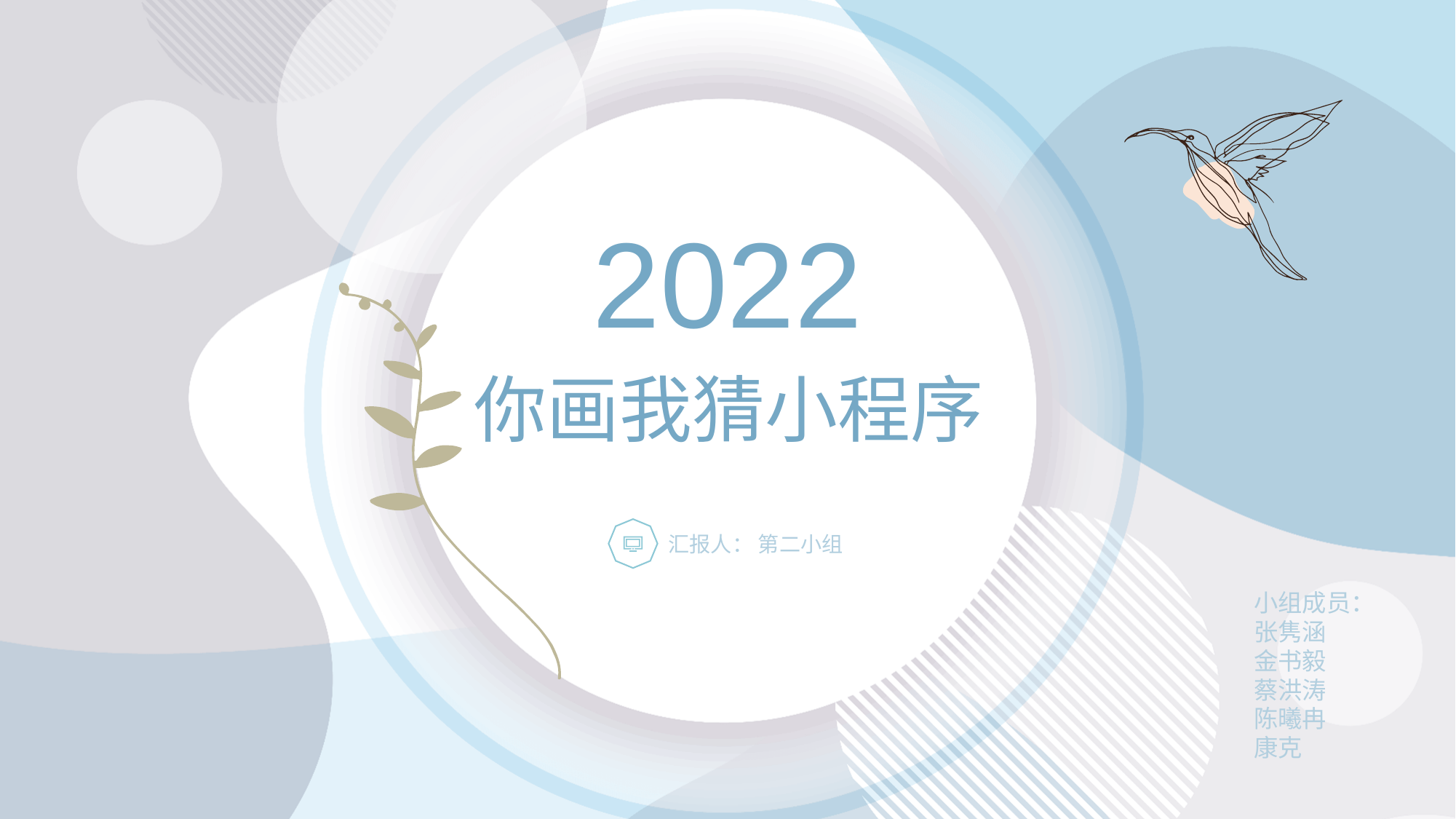

2022

你画我猜小程序

汇报人： 第二小组
小组成员：
张隽涵
金书毅
蔡洪涛
陈曦冉
康克